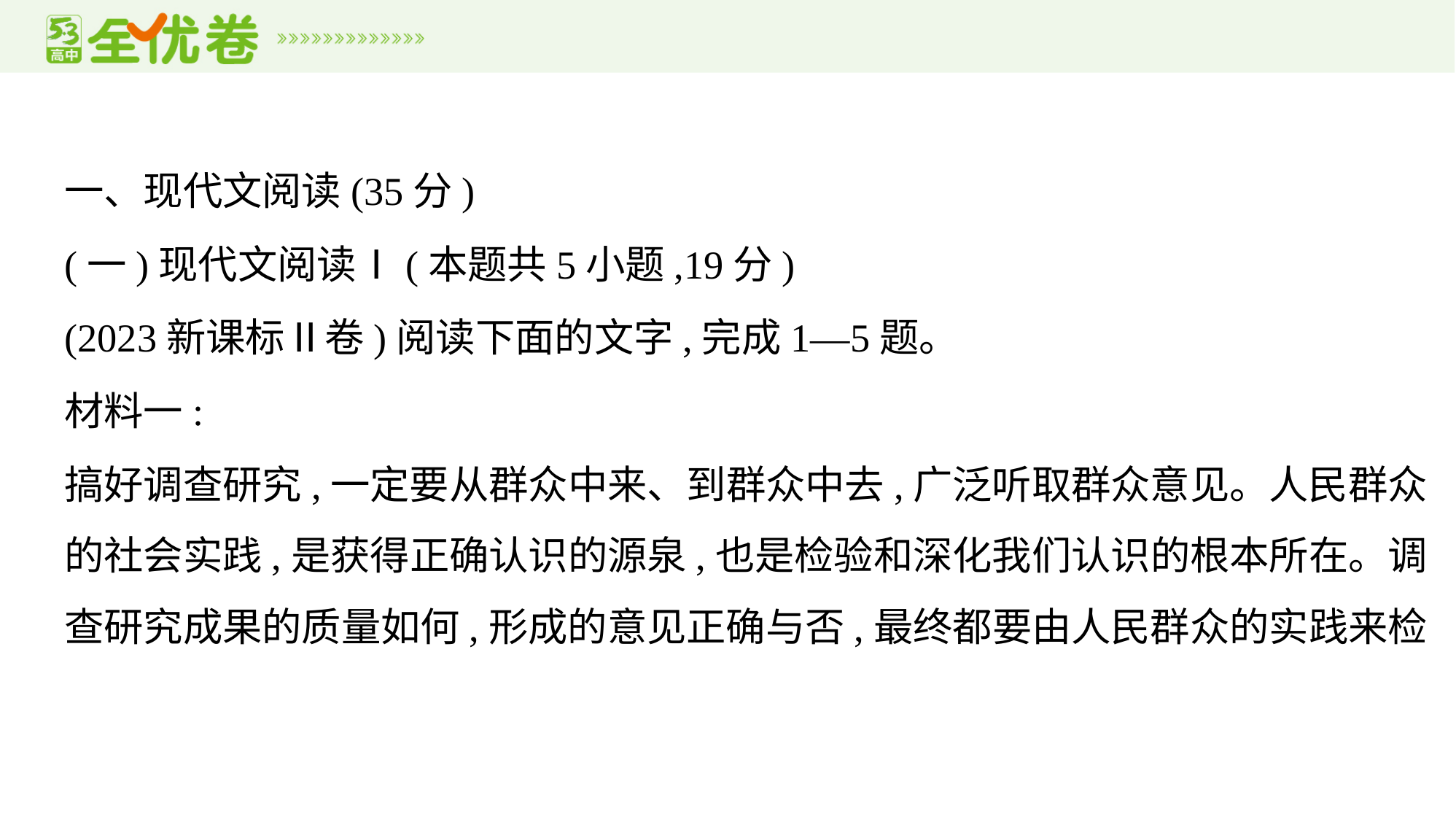

一、现代文阅读(35分)
(一)现代文阅读Ⅰ(本题共5小题,19分)
(2023新课标Ⅱ卷)阅读下面的文字,完成1—5题。
材料一:
搞好调查研究,一定要从群众中来、到群众中去,广泛听取群众意见。人民群众
的社会实践,是获得正确认识的源泉,也是检验和深化我们认识的根本所在。调
查研究成果的质量如何,形成的意见正确与否,最终都要由人民群众的实践来检